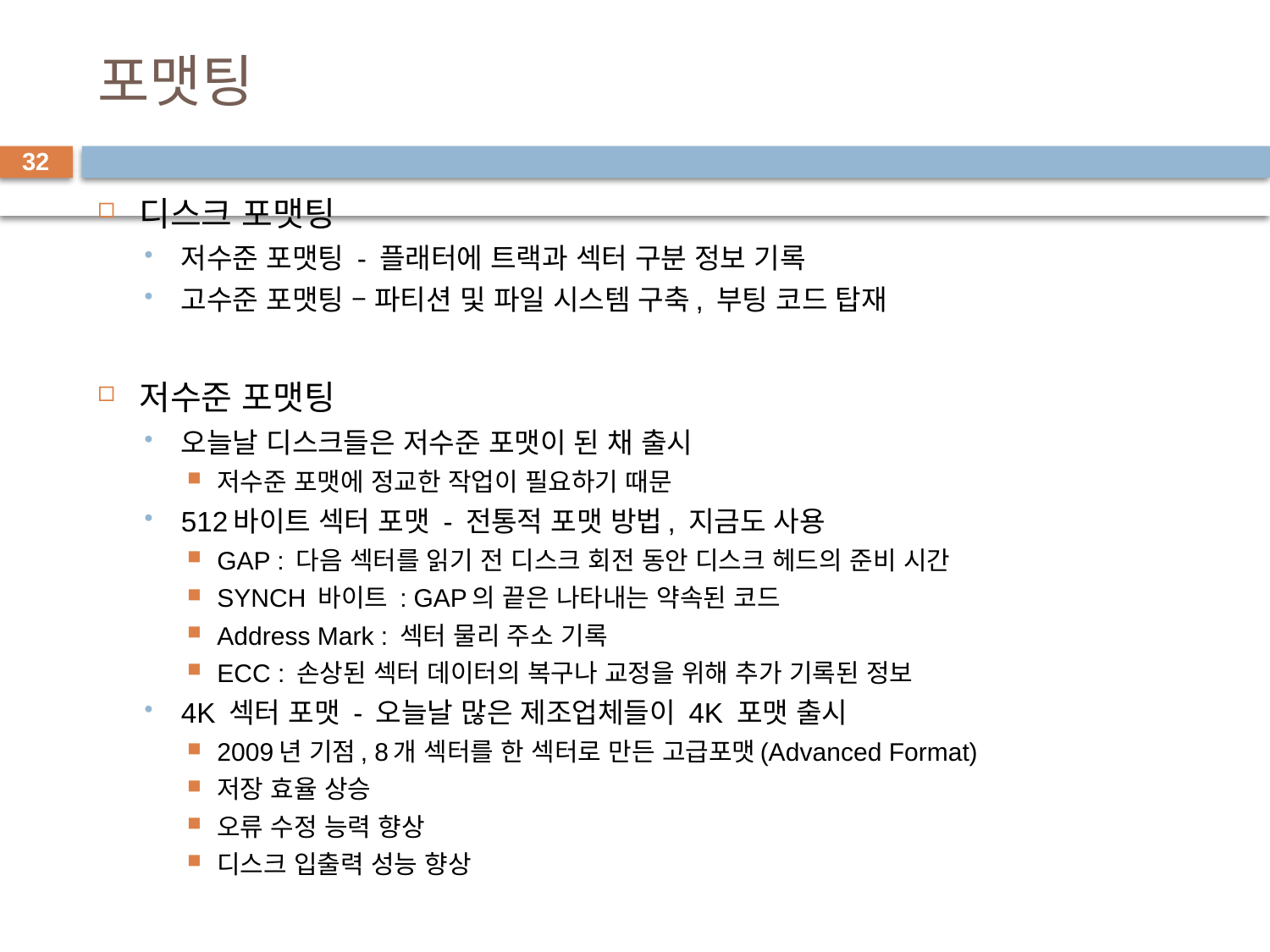

# 포맷팅
32
디스크 포맷팅
저수준 포맷팅 - 플래터에 트랙과 섹터 구분 정보 기록
고수준 포맷팅 – 파티션 및 파일 시스템 구축, 부팅 코드 탑재

저수준 포맷팅
오늘날 디스크들은 저수준 포맷이 된 채 출시
저수준 포맷에 정교한 작업이 필요하기 때문
512바이트 섹터 포맷 - 전통적 포맷 방법, 지금도 사용
GAP : 다음 섹터를 읽기 전 디스크 회전 동안 디스크 헤드의 준비 시간
SYNCH 바이트 : GAP의 끝은 나타내는 약속된 코드
Address Mark : 섹터 물리 주소 기록
ECC : 손상된 섹터 데이터의 복구나 교정을 위해 추가 기록된 정보
4K 섹터 포맷 - 오늘날 많은 제조업체들이 4K 포맷 출시
2009년 기점, 8개 섹터를 한 섹터로 만든 고급포맷(Advanced Format)
저장 효율 상승
오류 수정 능력 향상
디스크 입출력 성능 향상